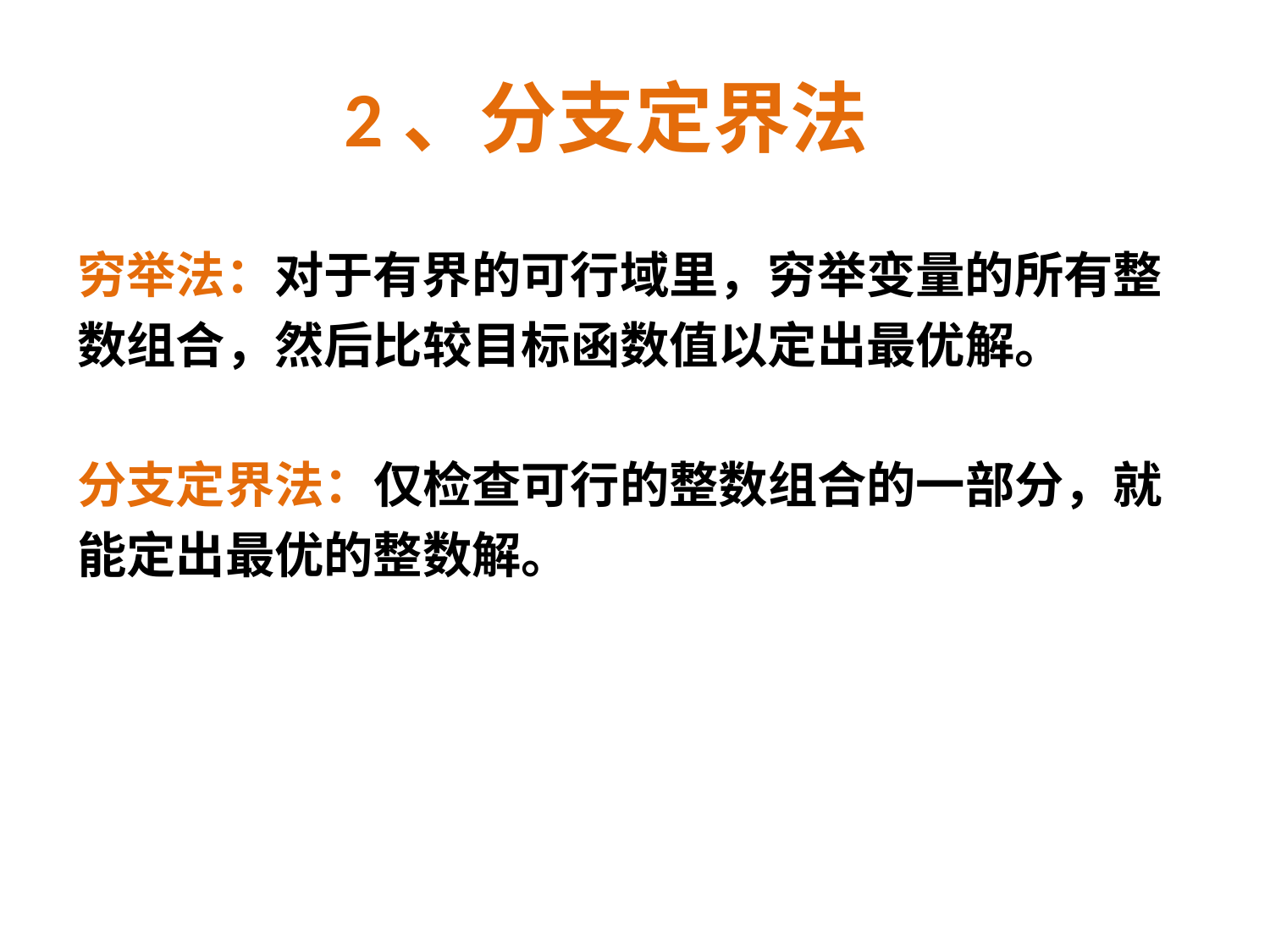

# 2、分支定界法
穷举法：对于有界的可行域里，穷举变量的所有整数组合，然后比较目标函数值以定出最优解。

分支定界法：仅检查可行的整数组合的一部分，就能定出最优的整数解。